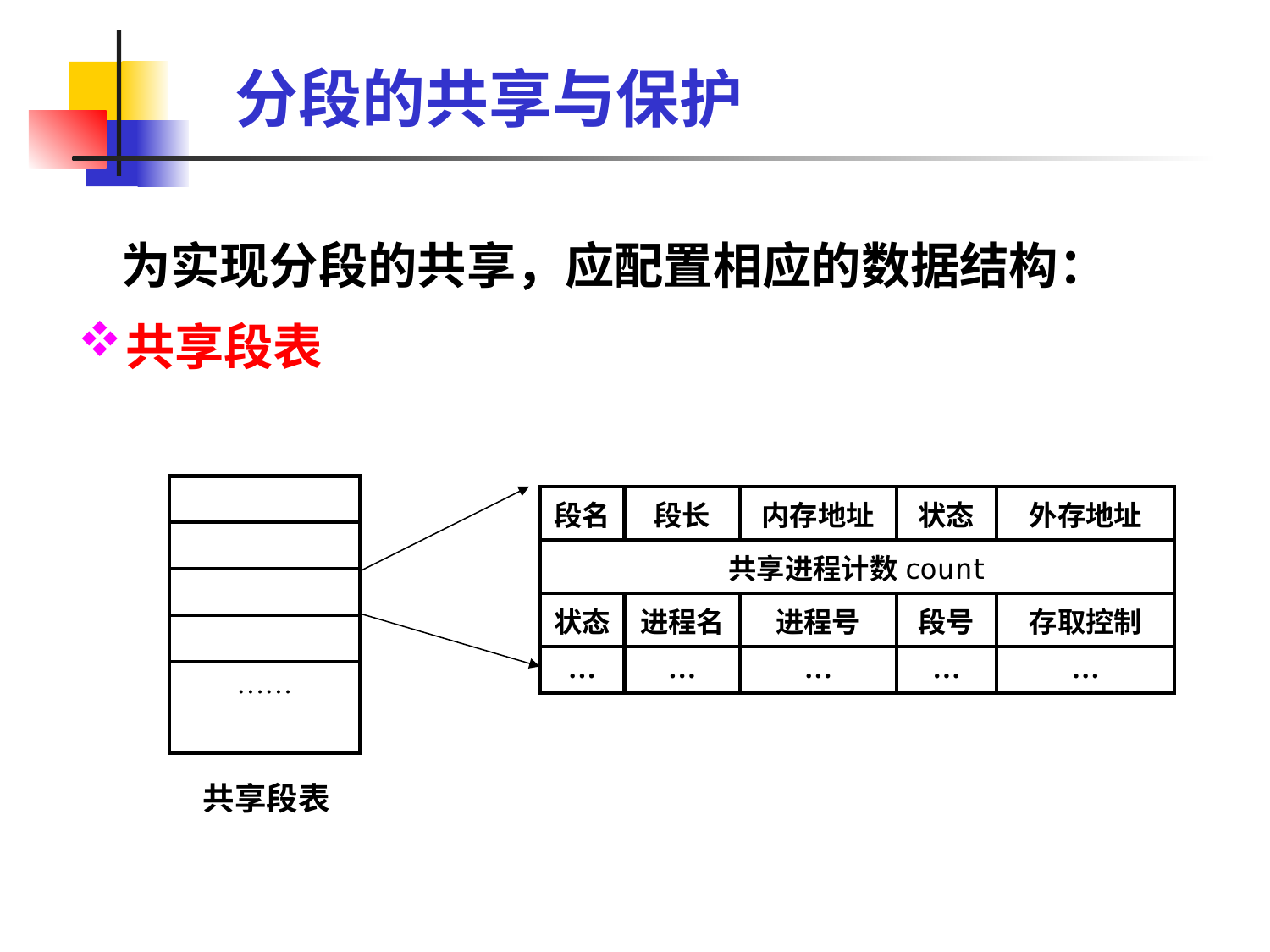

# 分段的共享与保护
     为实现分段的共享，应配置相应的数据结构：
共享段表
|  |
| --- |
|  |
|  |
|  |
| …… |

| 段名 | 段长 | 内存地址 | 状态 | 外存地址 |
| --- | --- | --- | --- | --- |
| 共享进程计数count |  |  |  |  |
| 状态 | 进程名 | 进程号 | 段号 | 存取控制 |
| … | … | … | … | … |

共享段表